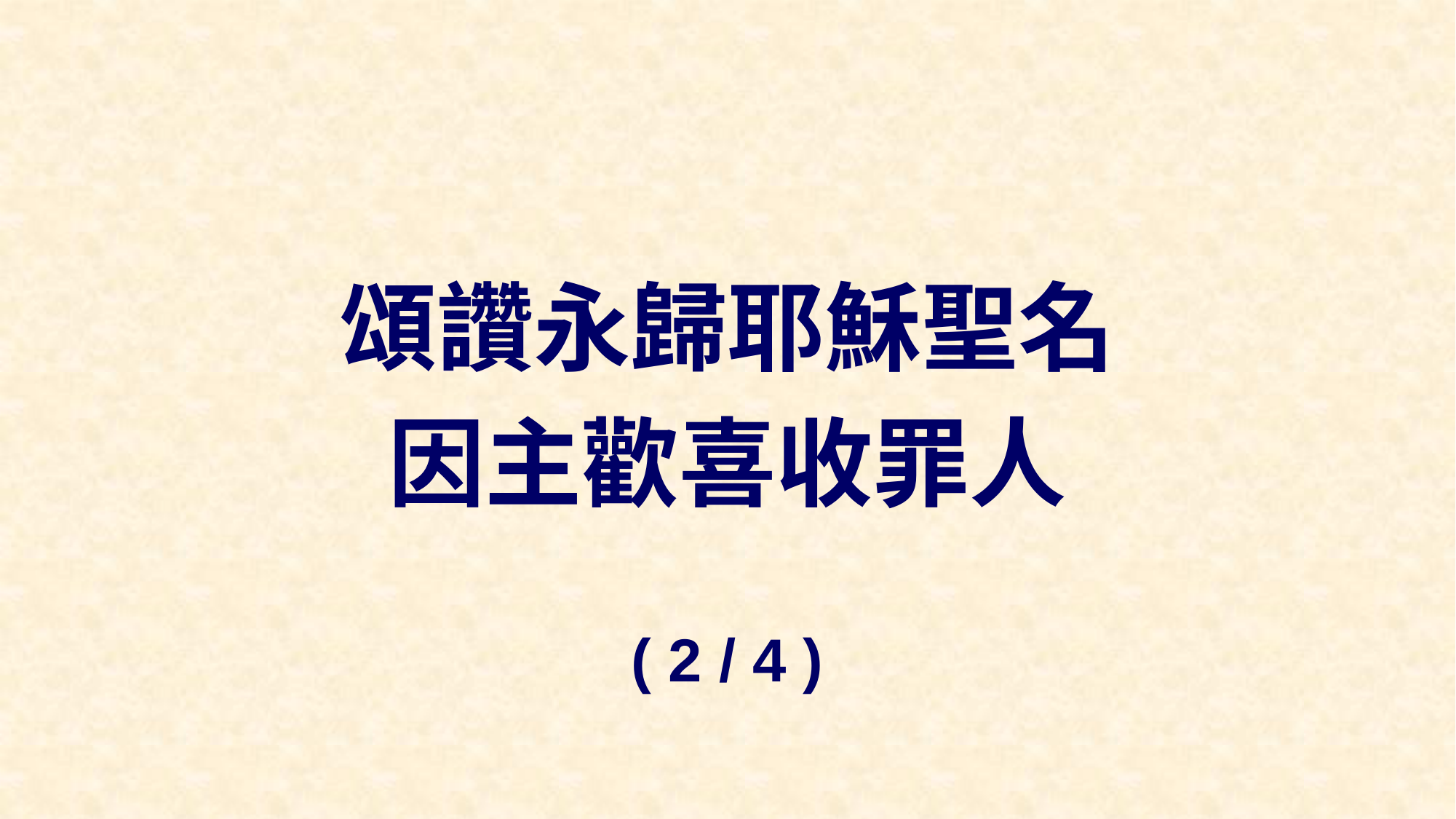

頌讚永歸耶穌聖名
因主歡喜收罪人
( 2 / 4 )